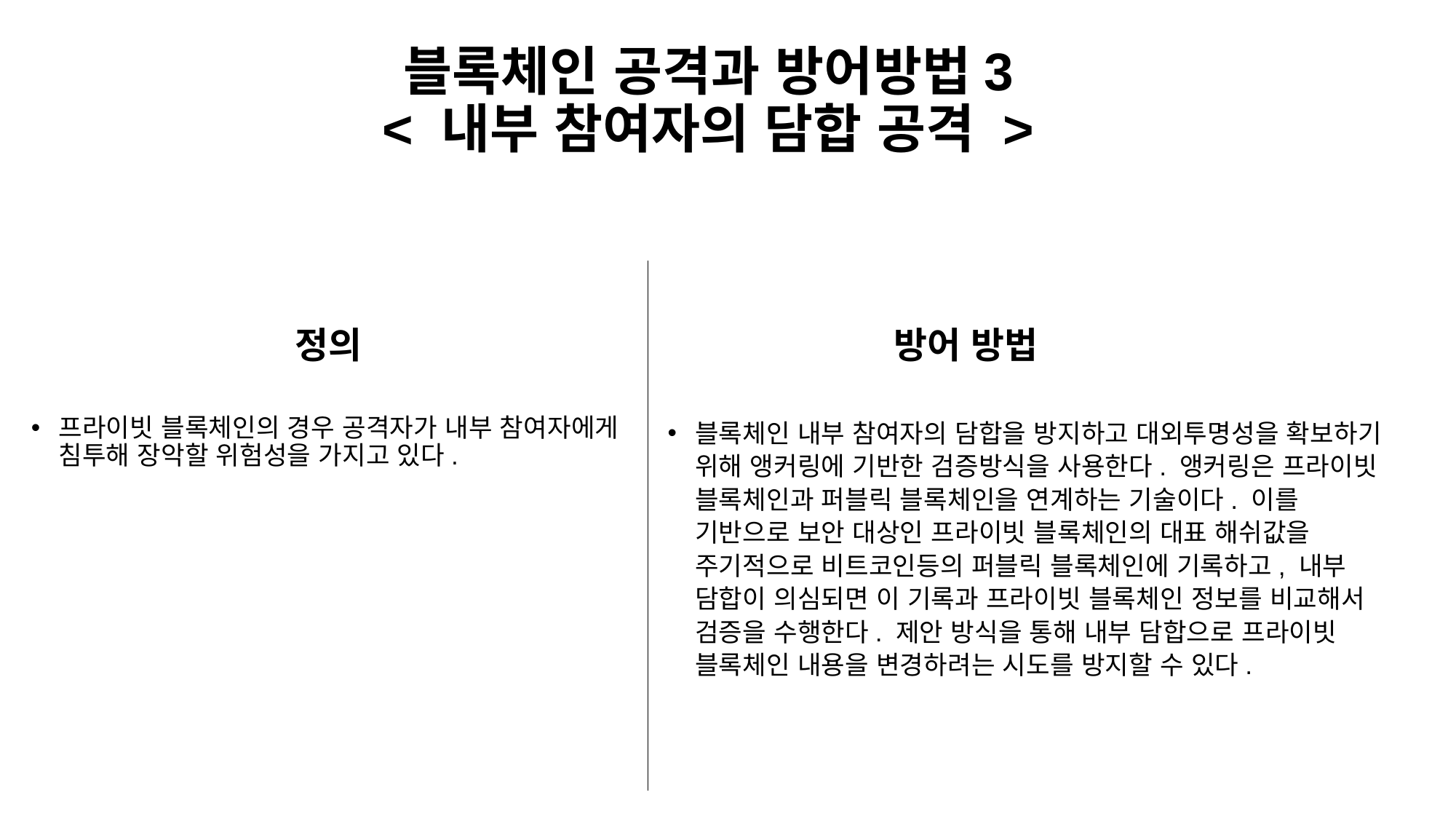

# 블록체인 공격과 방어방법3 < 내부 참여자의 담합 공격 >
정의
방어 방법
프라이빗 블록체인의 경우 공격자가 내부 참여자에게 침투해 장악할 위험성을 가지고 있다.
블록체인 내부 참여자의 담합을 방지하고 대외투명성을 확보하기 위해 앵커링에 기반한 검증방식을 사용한다. 앵커링은 프라이빗 블록체인과 퍼블릭 블록체인을 연계하는 기술이다. 이를 기반으로 보안 대상인 프라이빗 블록체인의 대표 해쉬값을 주기적으로 비트코인등의 퍼블릭 블록체인에 기록하고, 내부 담합이 의심되면 이 기록과 프라이빗 블록체인 정보를 비교해서 검증을 수행한다. 제안 방식을 통해 내부 담합으로 프라이빗 블록체인 내용을 변경하려는 시도를 방지할 수 있다.